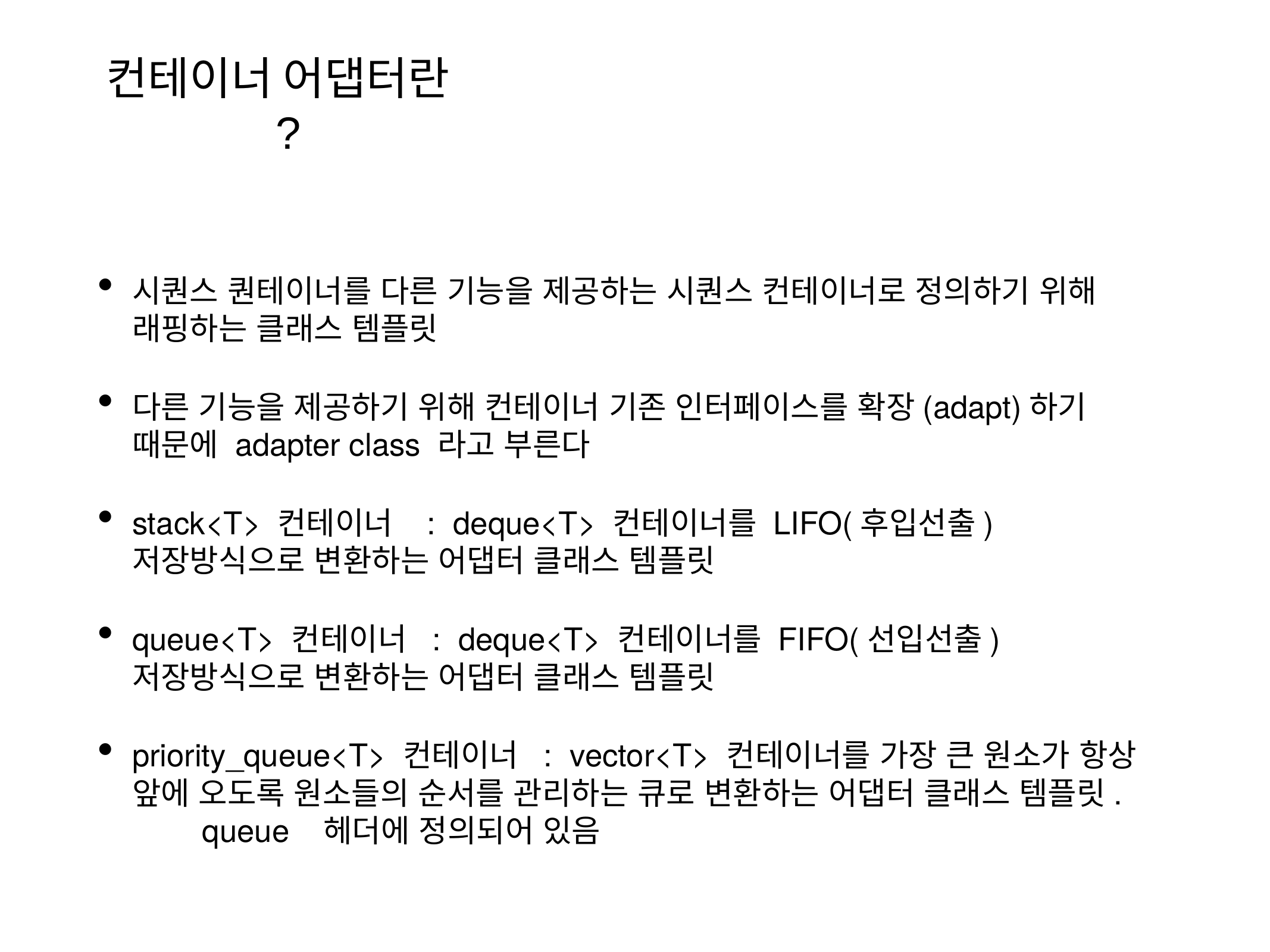

# 컨테이너 어댑터란 ?
시퀀스 퀀테이너를 다른 기능을 제공하는 시퀀스 컨테이너로 정의하기 위해 래핑하는 클래스 템플릿
다른 기능을 제공하기 위해 컨테이너 기존 인터페이스를 확장(adapt)하기 때문에 adapter class 라고 부른다
stack<T> 컨테이너   :  deque<T> 컨테이너를 LIFO(후입선출) 저장방식으로 변환하는 어댑터 클래스 템플릿
queue<T> 컨테이너  :  deque<T> 컨테이너를 FIFO(선입선출) 저장방식으로 변환하는 어댑터 클래스 템플릿
priority_queue<T> 컨테이너  :  vector<T> 컨테이너를 가장 큰 원소가 항상 앞에 오도록 원소들의 순서를 관리하는 큐로 변환하는 어댑터 클래스 템플릿.              queue   헤더에 정의되어 있음